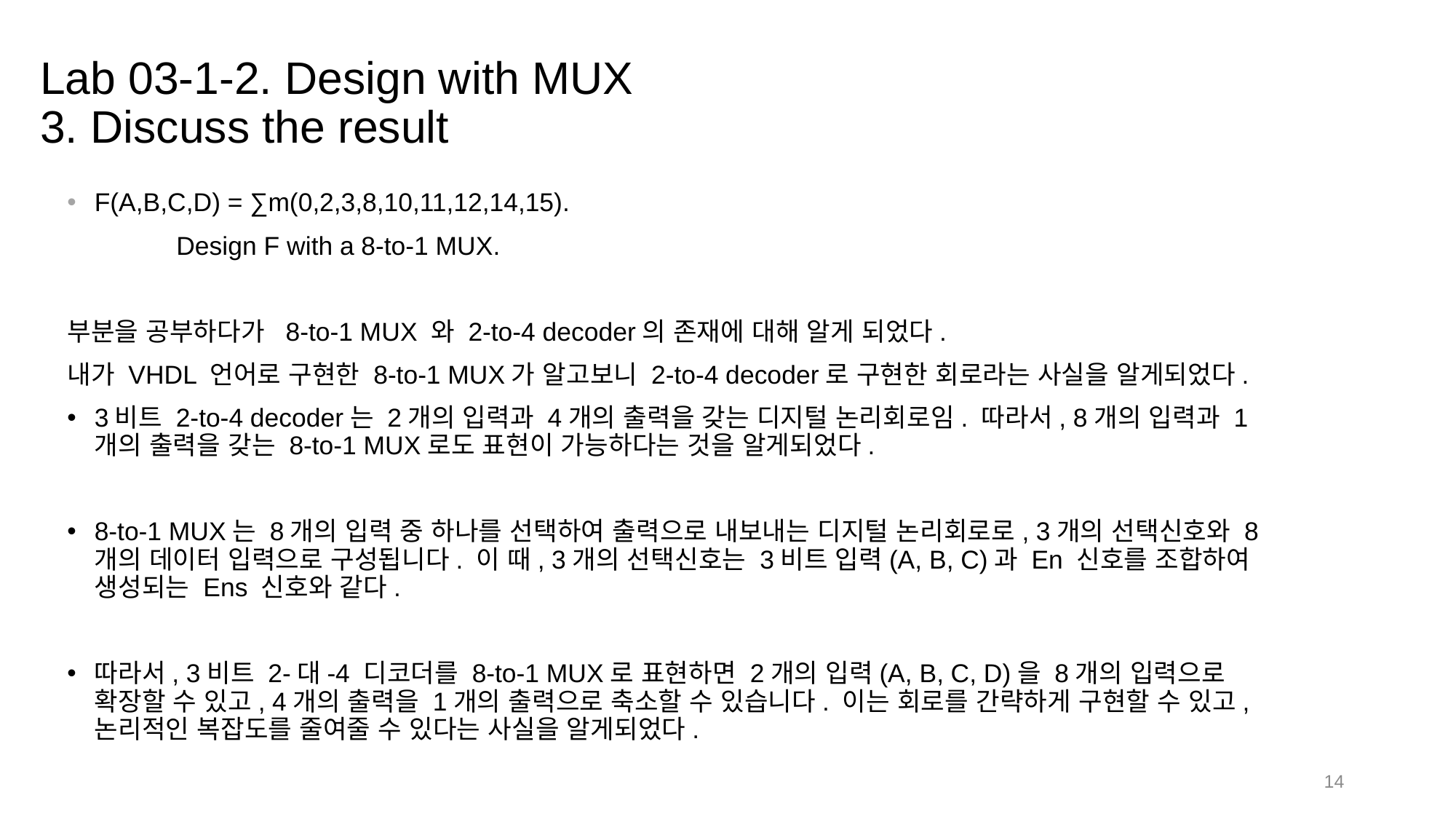

# Lab 03-1-2. Design with MUX
3. Discuss the result
F(A,B,C,D) = ∑m(0,2,3,8,10,11,12,14,15).
	Design F with a 8-to-1 MUX.

부분을 공부하다가  8-to-1 MUX 와 2-to-4 decoder의 존재에 대해 알게 되었다.
내가 VHDL 언어로 구현한 8-to-1 MUX가 알고보니 2-to-4 decoder로 구현한 회로라는 사실을 알게되었다.
3비트 2-to-4 decoder는 2개의 입력과 4개의 출력을 갖는 디지털 논리회로임. 따라서, 8개의 입력과 1개의 출력을 갖는 8-to-1 MUX로도 표현이 가능하다는 것을 알게되었다.

8-to-1 MUX는 8개의 입력 중 하나를 선택하여 출력으로 내보내는 디지털 논리회로로, 3개의 선택신호와 8개의 데이터 입력으로 구성됩니다. 이 때, 3개의 선택신호는 3비트 입력(A, B, C)과 En 신호를 조합하여 생성되는 Ens 신호와 같다.

따라서, 3비트 2-대-4 디코더를 8-to-1 MUX로 표현하면 2개의 입력(A, B, C, D)을 8개의 입력으로 확장할 수 있고, 4개의 출력을 1개의 출력으로 축소할 수 있습니다. 이는 회로를 간략하게 구현할 수 있고, 논리적인 복잡도를 줄여줄 수 있다는 사실을 알게되었다.
14